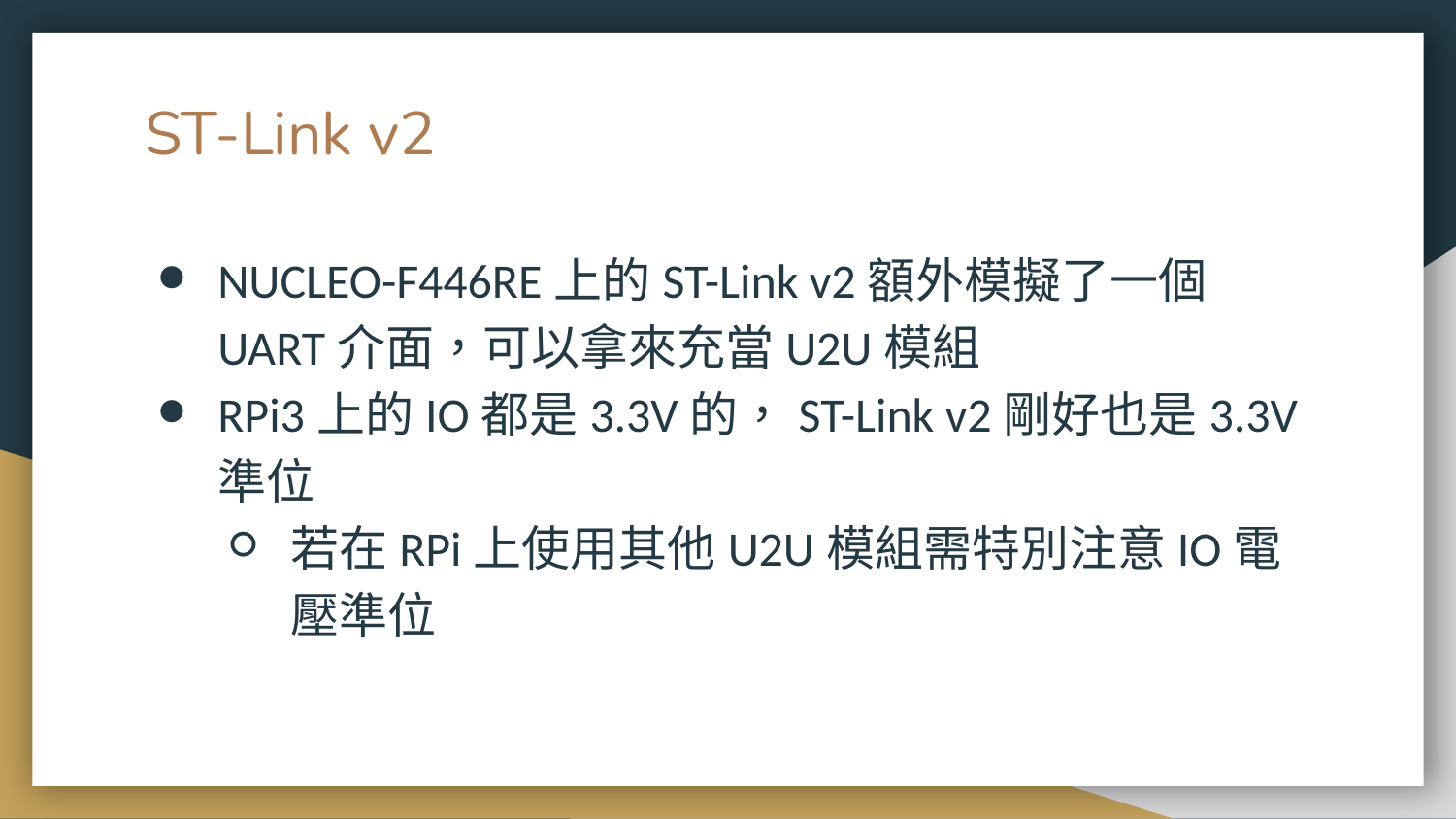

# ST-Link v2
NUCLEO-F446RE上的ST-Link v2額外模擬了一個UART介面，可以拿來充當U2U模組
RPi3上的IO都是3.3V的，ST-Link v2剛好也是3.3V準位
若在RPi上使用其他U2U模組需特別注意IO電壓準位